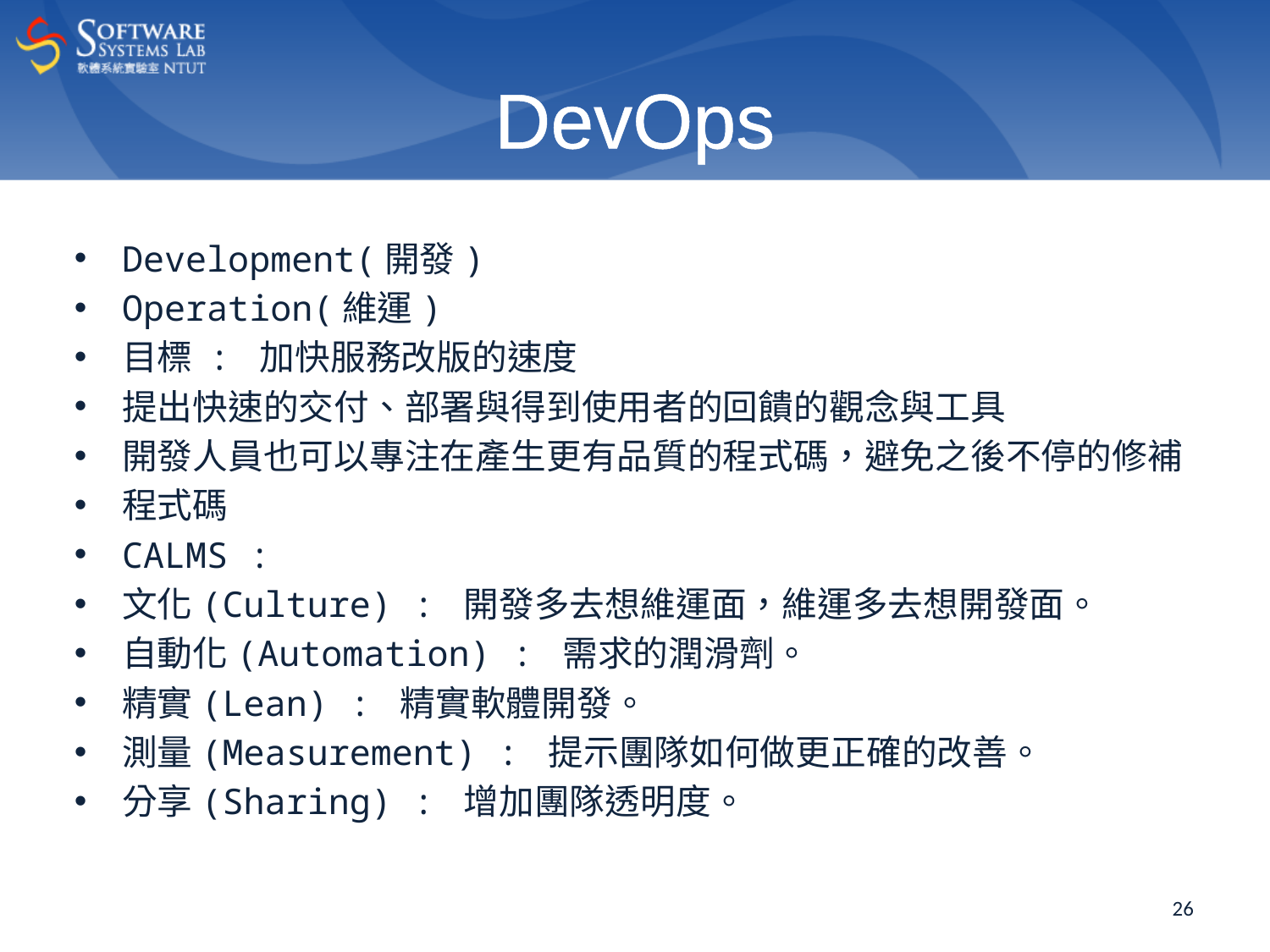

# DevOps
Development(開發)
Operation(維運)
目標 : 加快服務改版的速度
提出快速的交付、部署與得到使用者的回饋的觀念與工具
開發人員也可以專注在產生更有品質的程式碼，避免之後不停的修補
程式碼
CALMS :
文化(Culture) : 開發多去想維運面，維運多去想開發面。
自動化(Automation) : 需求的潤滑劑。
精實(Lean) : 精實軟體開發。
測量(Measurement) : 提示團隊如何做更正確的改善。
分享(Sharing) : 增加團隊透明度。
26